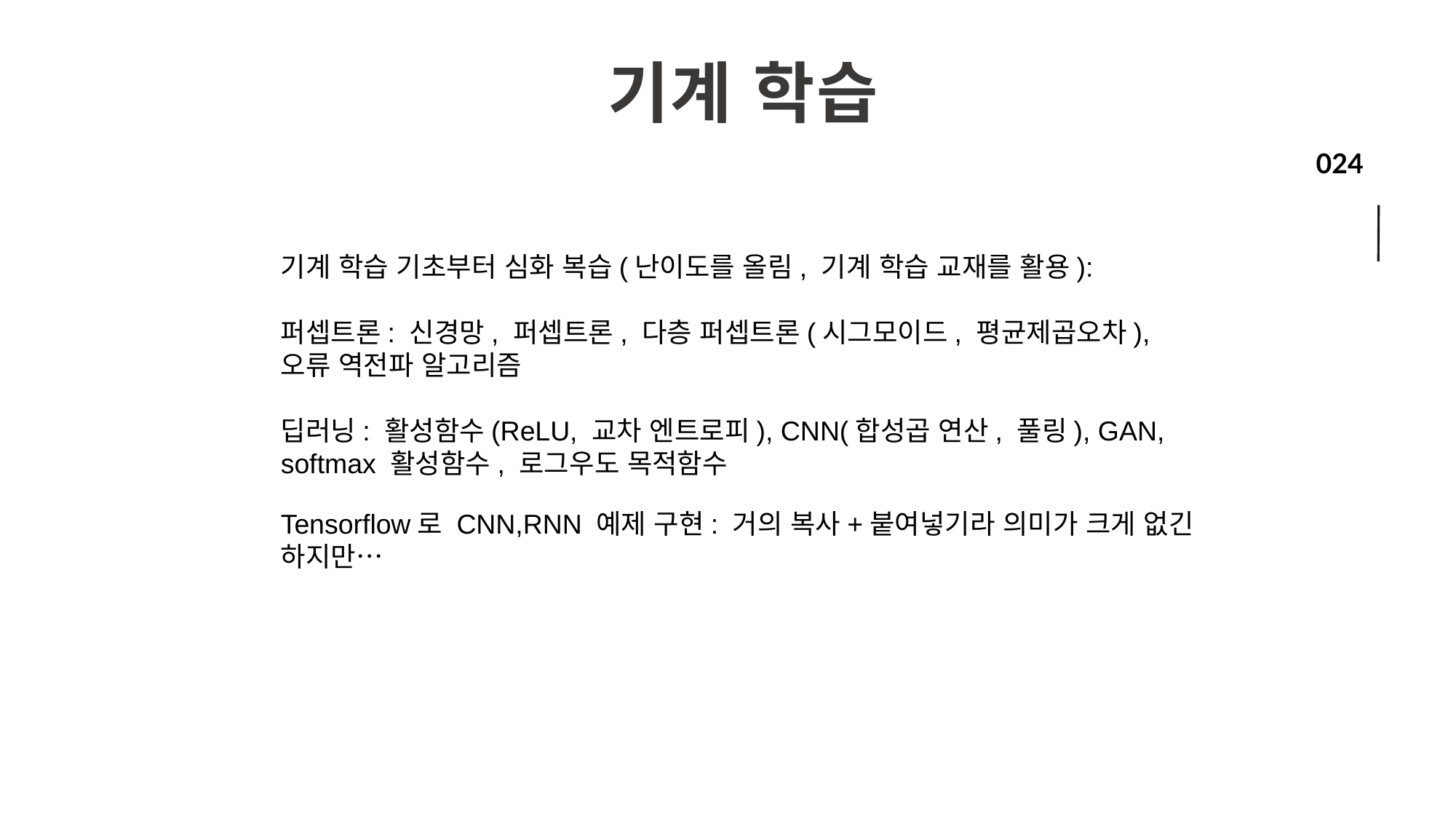

기계 학습
기계 학습 기초부터 심화 복습(난이도를 올림, 기계 학습 교재를 활용):

퍼셉트론: 신경망, 퍼셉트론, 다층 퍼셉트론(시그모이드, 평균제곱오차), 오류 역전파 알고리즘

딥러닝: 활성함수(ReLU, 교차 엔트로피), CNN(합성곱 연산, 풀링), GAN, softmax 활성함수, 로그우도 목적함수
Tensorflow로 CNN,RNN 예제 구현: 거의 복사+붙여넣기라 의미가 크게 없긴 하지만…